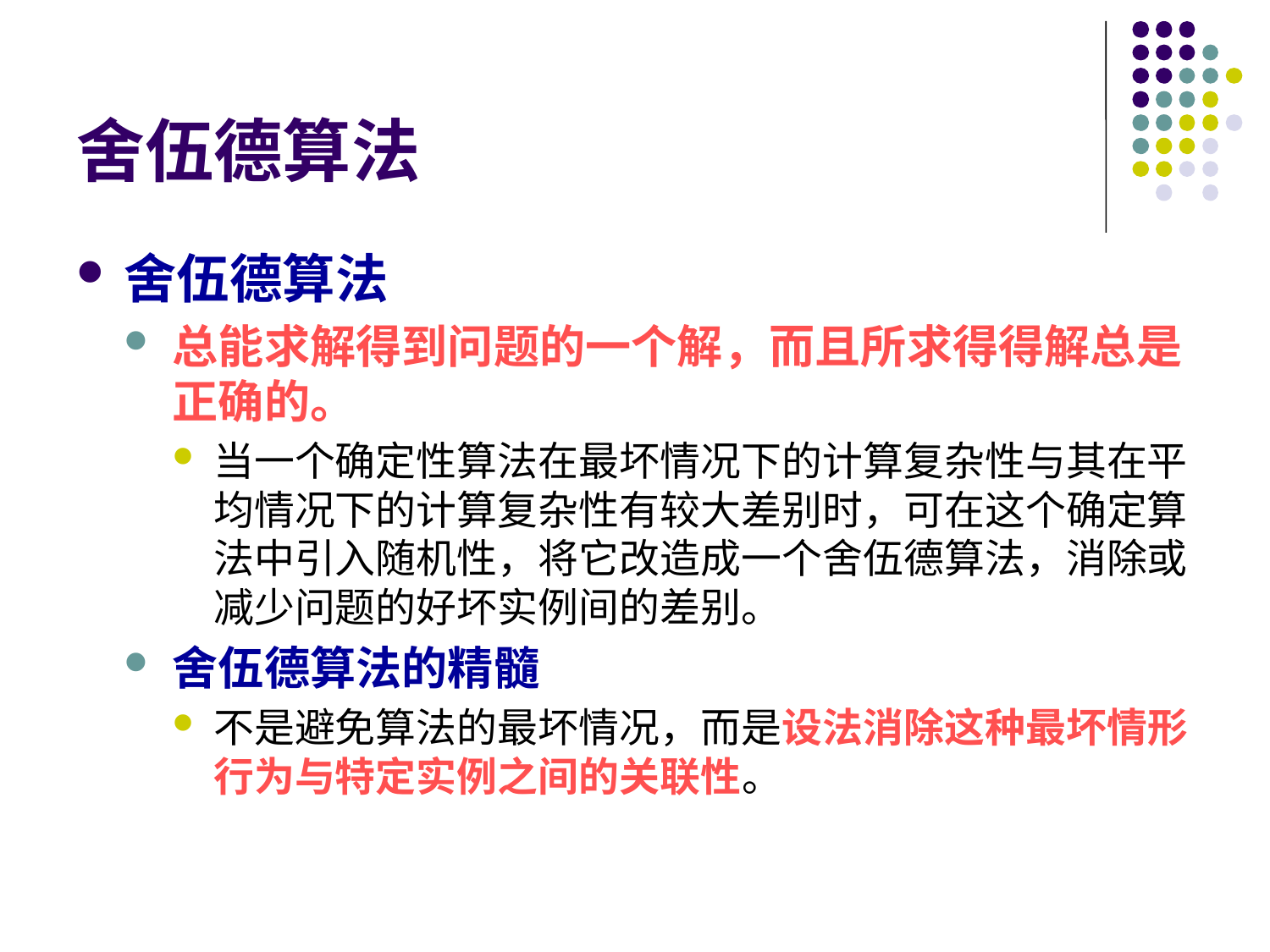

# 舍伍德算法
舍伍德算法
总能求解得到问题的一个解，而且所求得得解总是正确的。
当一个确定性算法在最坏情况下的计算复杂性与其在平均情况下的计算复杂性有较大差别时，可在这个确定算法中引入随机性，将它改造成一个舍伍德算法，消除或减少问题的好坏实例间的差别。
舍伍德算法的精髓
不是避免算法的最坏情况，而是设法消除这种最坏情形行为与特定实例之间的关联性。